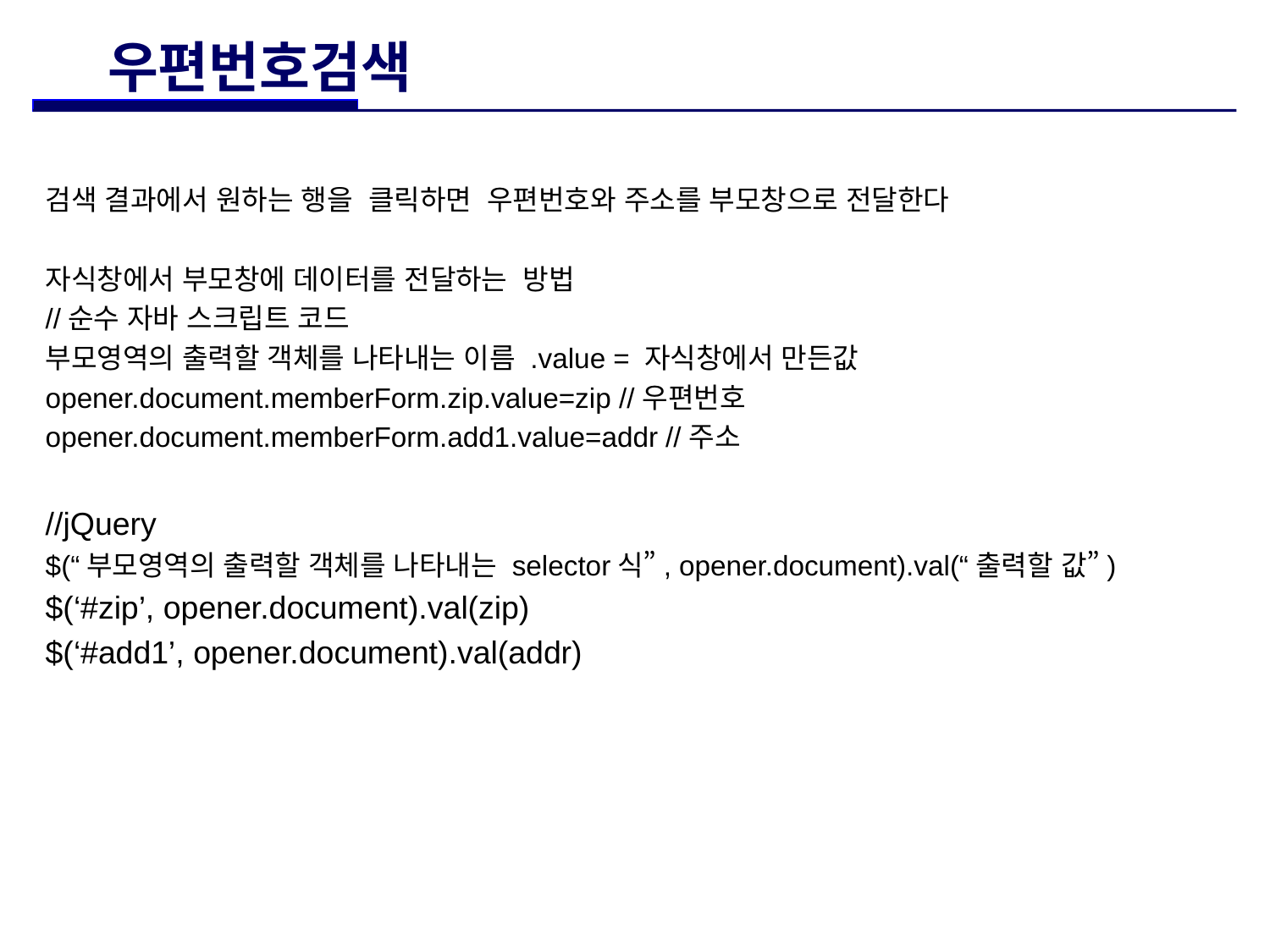

# 우편번호검색
검색 결과에서 원하는 행을  클릭하면  우편번호와 주소를 부모창으로 전달한다

자식창에서 부모창에 데이터를 전달하는  방법
//순수 자바 스크립트 코드
부모영역의 출력할 객체를 나타내는 이름 .value = 자식창에서 만든값
opener.document.memberForm.zip.value=zip //우편번호
opener.document.memberForm.add1.value=addr //주소

//jQuery
$(“부모영역의 출력할 객체를 나타내는 selector식”, opener.document).val(“출력할 값”)
$(‘#zip’, opener.document).val(zip)
$(‘#add1’, opener.document).val(addr)